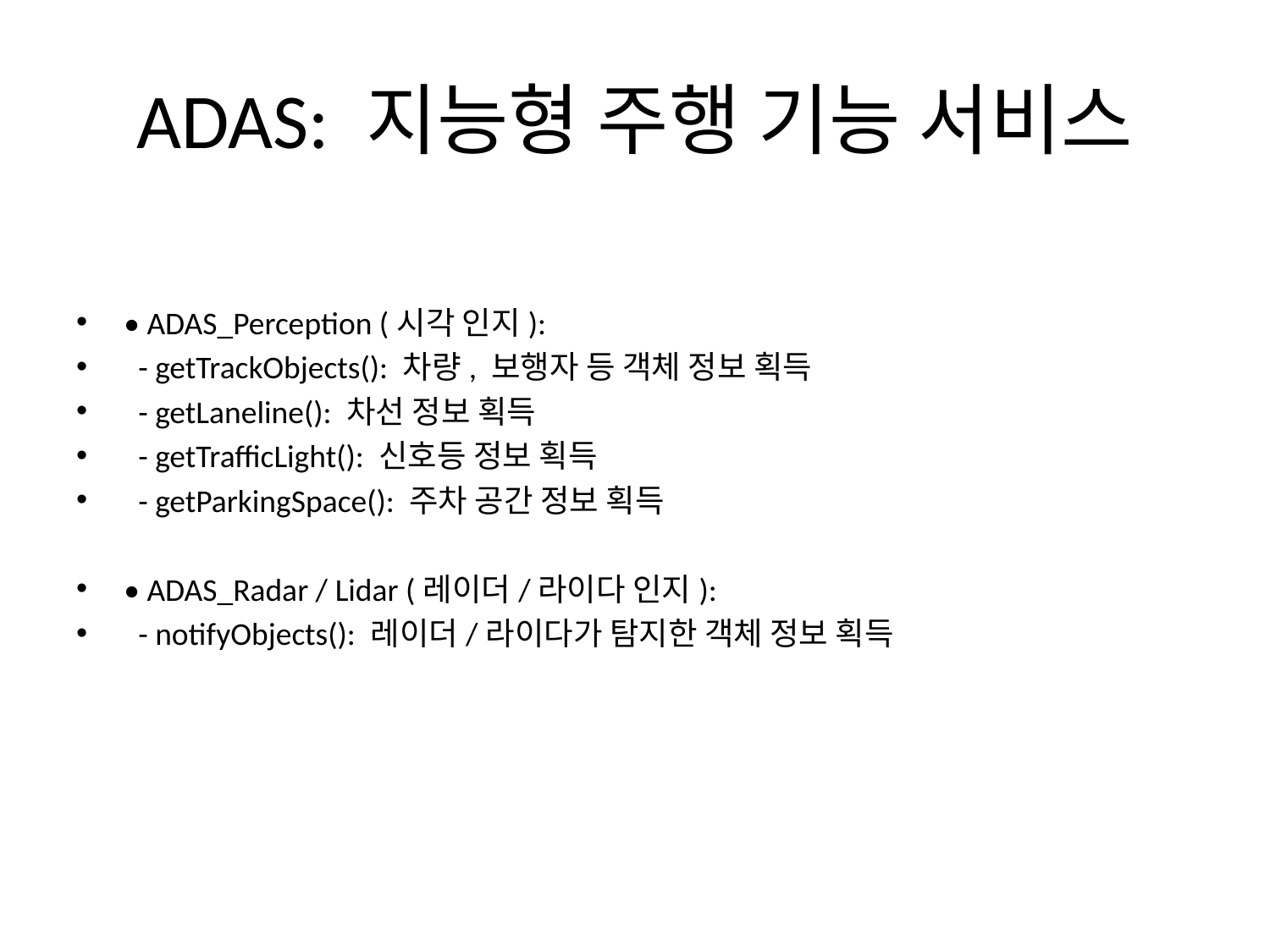

# ADAS: 지능형 주행 기능 서비스

• ADAS_Perception (시각 인지):
  - getTrackObjects(): 차량, 보행자 등 객체 정보 획득
  - getLaneline(): 차선 정보 획득
  - getTrafficLight(): 신호등 정보 획득
  - getParkingSpace(): 주차 공간 정보 획득

• ADAS_Radar / Lidar (레이더/라이다 인지):
  - notifyObjects(): 레이더/라이다가 탐지한 객체 정보 획득